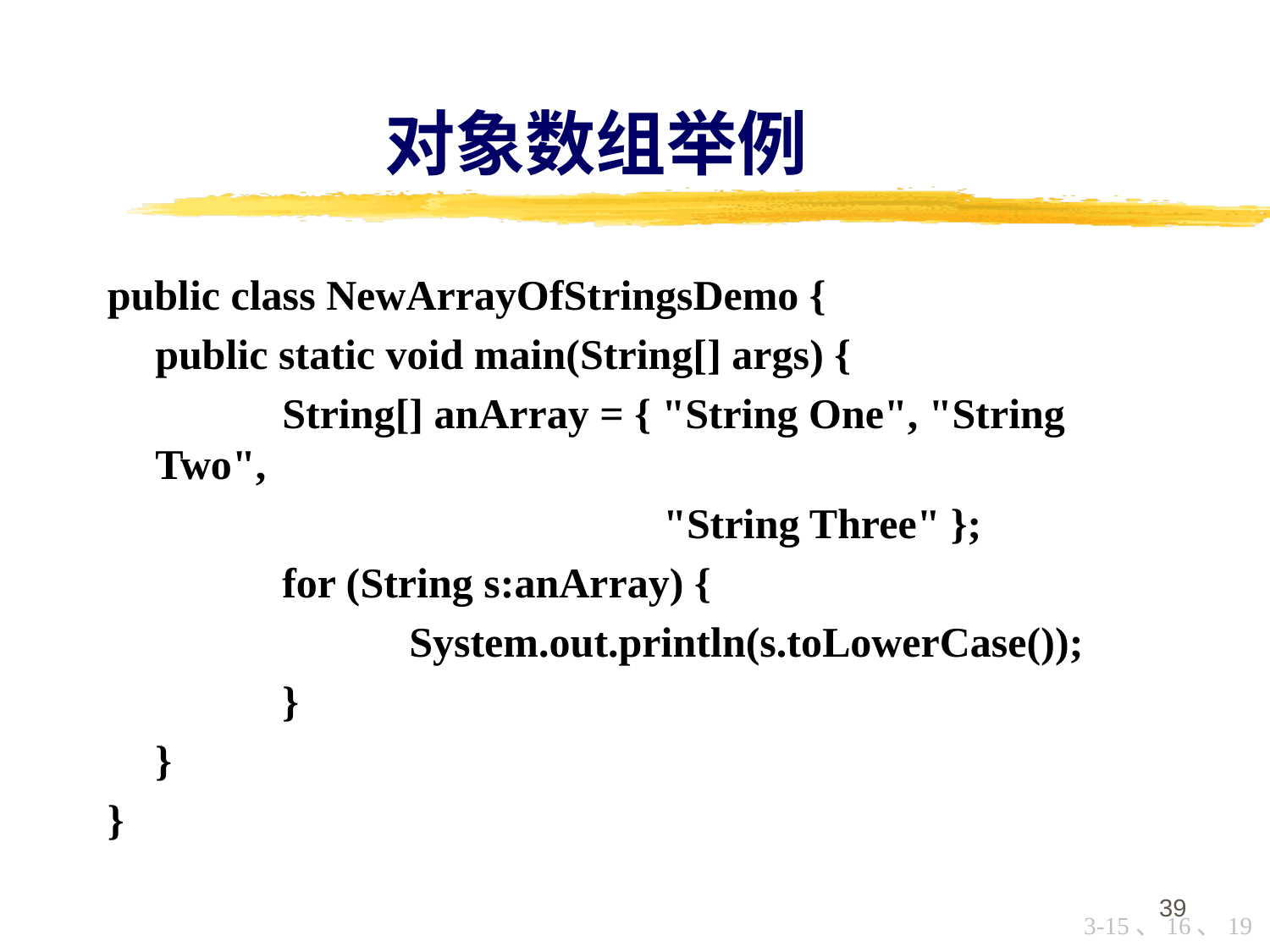

# 对象数组举例
public class NewArrayOfStringsDemo {
	public static void main(String[] args) {
		String[] anArray = { "String One", "String Two",
					"String Three" };
    		for (String s:anArray) {
			System.out.println(s.toLowerCase());
		}
	}
}
39
3-15、16、19